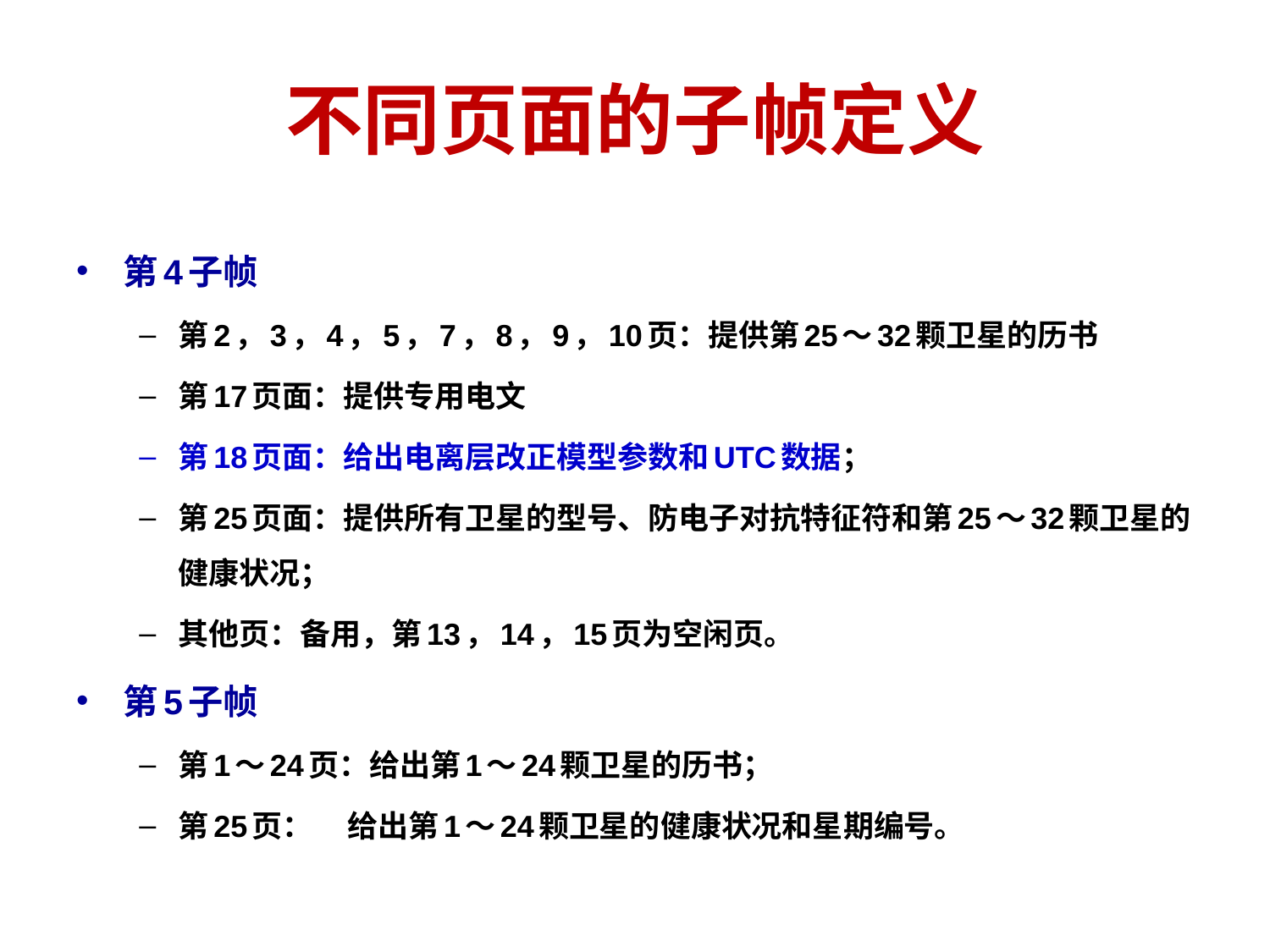

# 不同页面的子帧定义
第4子帧
第2，3，4，5，7，8，9，10页：提供第25～32颗卫星的历书
第17页面：提供专用电文
第18页面：给出电离层改正模型参数和UTC数据；
第25页面：提供所有卫星的型号、防电子对抗特征符和第25～32颗卫星的健康状况；
其他页：备用，第13，14，15页为空闲页。
第5子帧
第1～24页：给出第1～24颗卫星的历书；
第25页：     给出第1～24颗卫星的健康状况和星期编号。